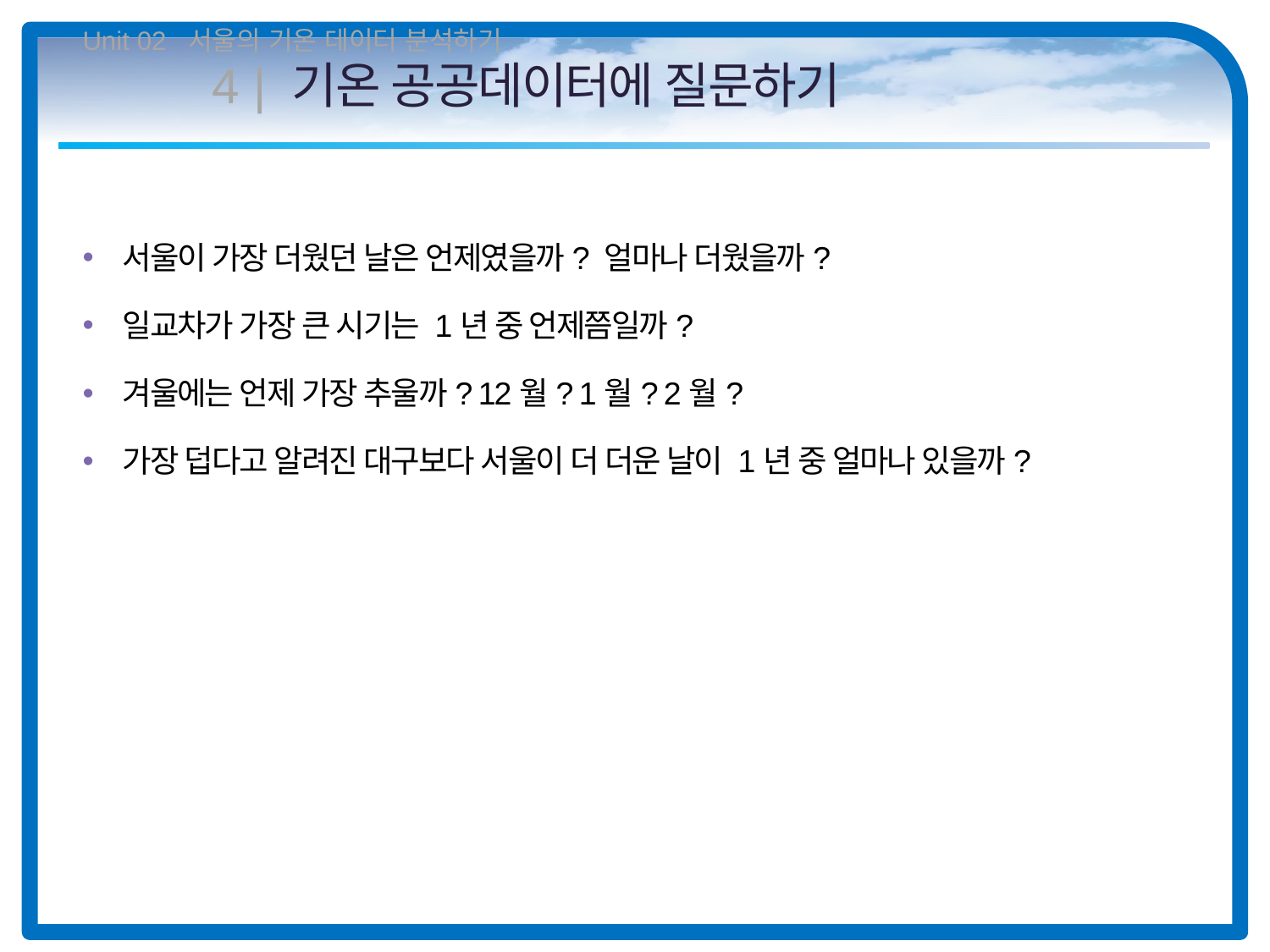

Unit 02  서울의 기온 데이터 분석하기
4 | 기온 공공데이터에 질문하기
서울이 가장 더웠던 날은 언제였을까? 얼마나 더웠을까?
일교차가 가장 큰 시기는 1년 중 언제쯤일까?
겨울에는 언제 가장 추울까? 12월? 1월? 2월?
가장 덥다고 알려진 대구보다 서울이 더 더운 날이 1년 중 얼마나 있을까?